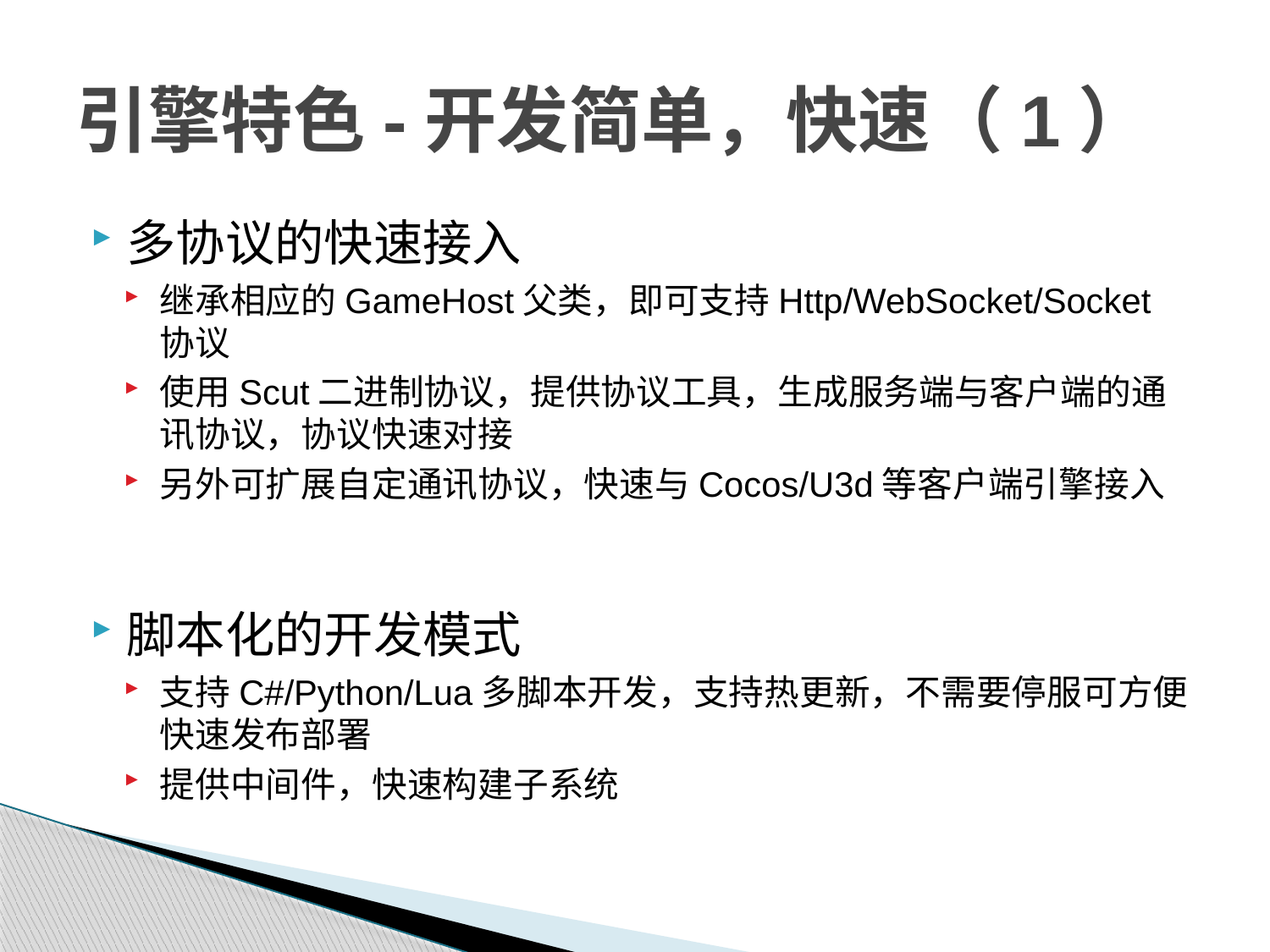

# 引擎特色-开发简单，快速（1）
多协议的快速接入
继承相应的GameHost父类，即可支持Http/WebSocket/Socket协议
使用Scut二进制协议，提供协议工具，生成服务端与客户端的通讯协议，协议快速对接
另外可扩展自定通讯协议，快速与Cocos/U3d等客户端引擎接入

脚本化的开发模式
支持C#/Python/Lua多脚本开发，支持热更新，不需要停服可方便快速发布部署
提供中间件，快速构建子系统